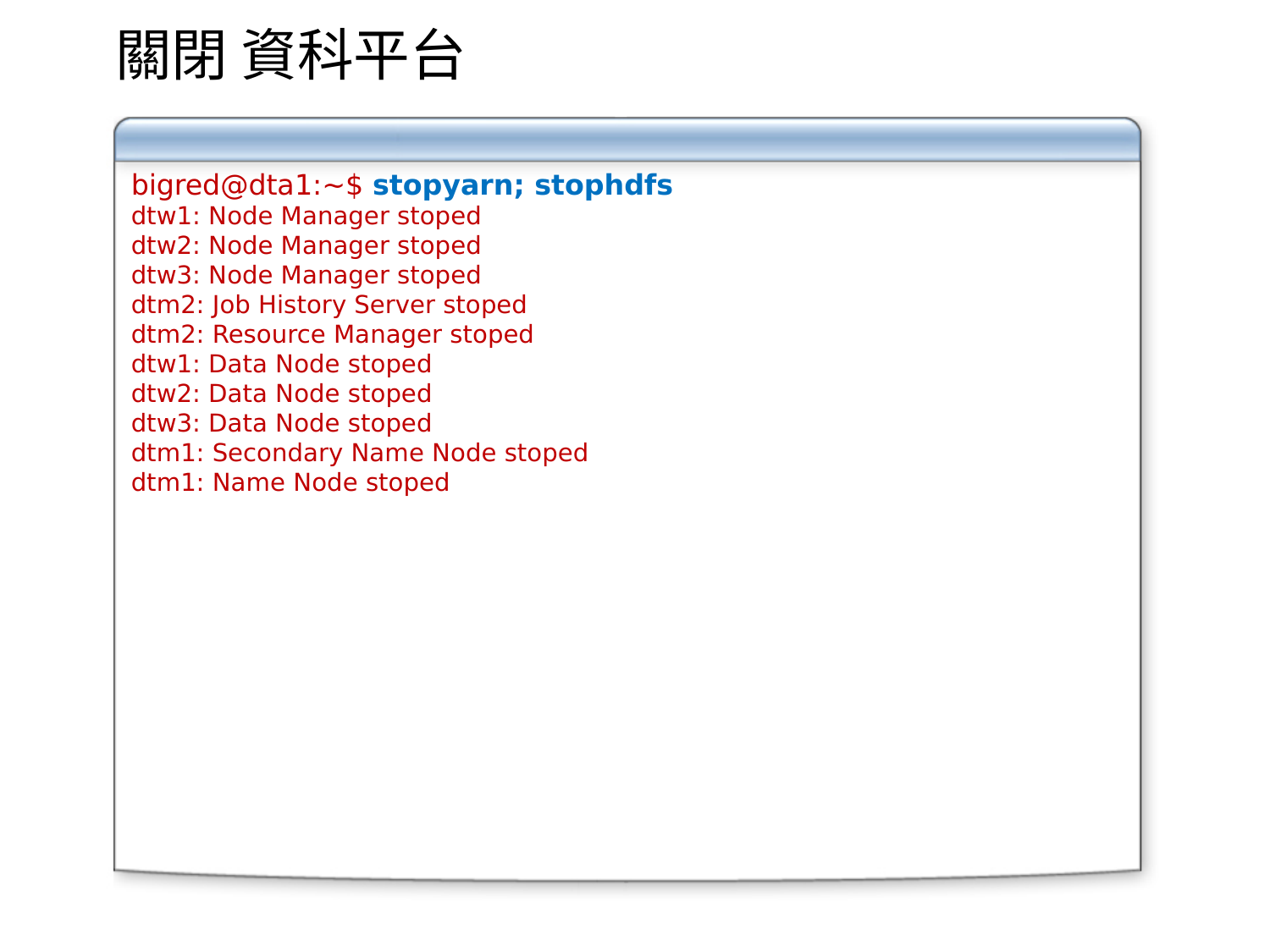

# 關閉 資科平台
bigred@dta1:~$ stopyarn; stophdfs
dtw1: Node Manager stoped
dtw2: Node Manager stoped
dtw3: Node Manager stoped
dtm2: Job History Server stoped
dtm2: Resource Manager stoped
dtw1: Data Node stoped
dtw2: Data Node stoped
dtw3: Data Node stoped
dtm1: Secondary Name Node stoped
dtm1: Name Node stoped